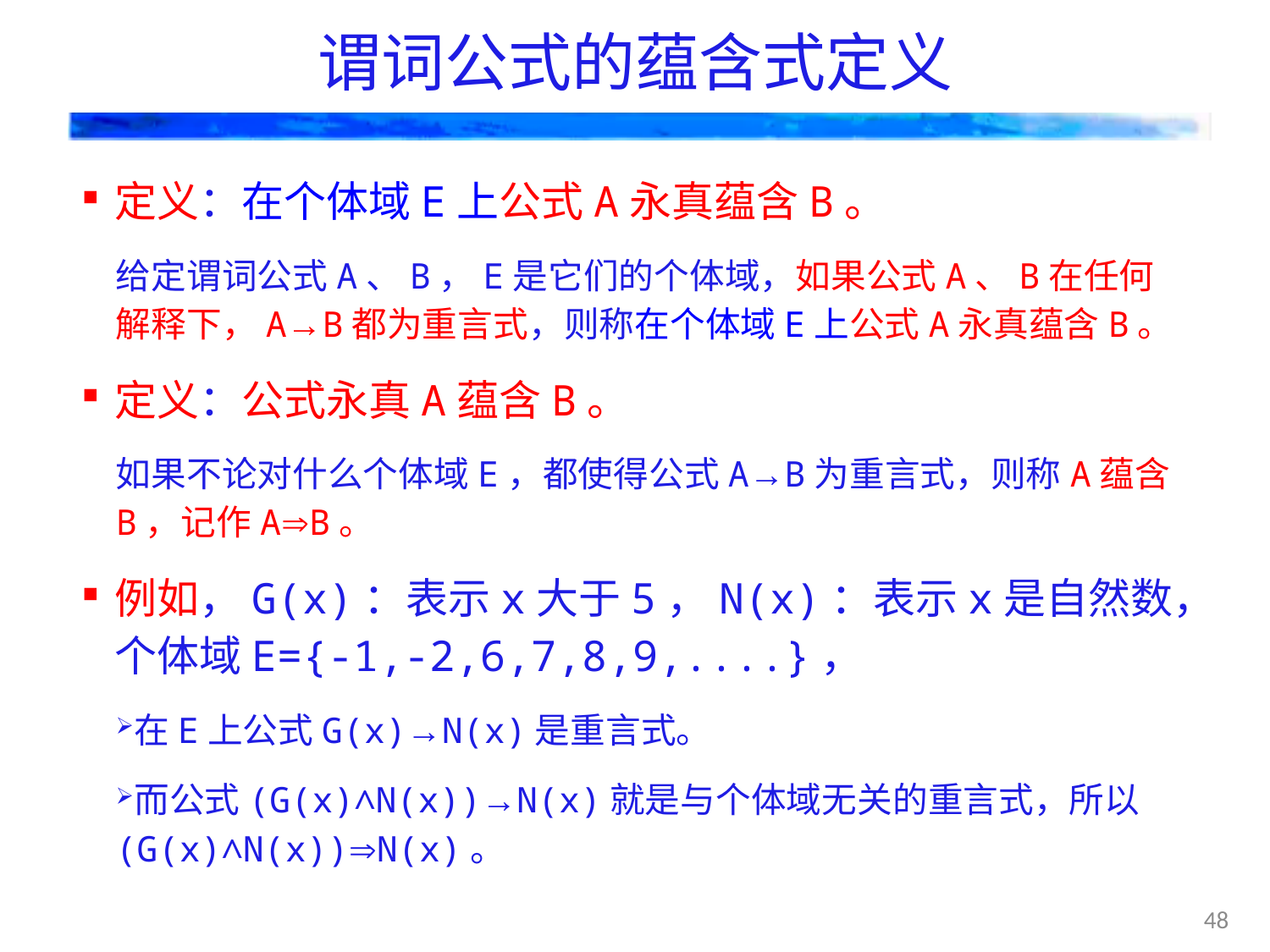

# 谓词公式的蕴含式定义
定义：在个体域E上公式A永真蕴含B。
给定谓词公式A、B，E是它们的个体域，如果公式A、B在任何解释下，A→B都为重言式，则称在个体域E上公式A永真蕴含B。
定义：公式永真A蕴含B。
如果不论对什么个体域E，都使得公式A→B为重言式，则称A蕴含B，记作A⇒B。
例如，G(x)：表示x大于5，N(x)：表示x是自然数，个体域E={-1,-2,6,7,8,9,....}，
在E上公式G(x)→N(x)是重言式。
而公式(G(x)∧N(x))→N(x)就是与个体域无关的重言式，所以(G(x)∧N(x))⇒N(x)。

48